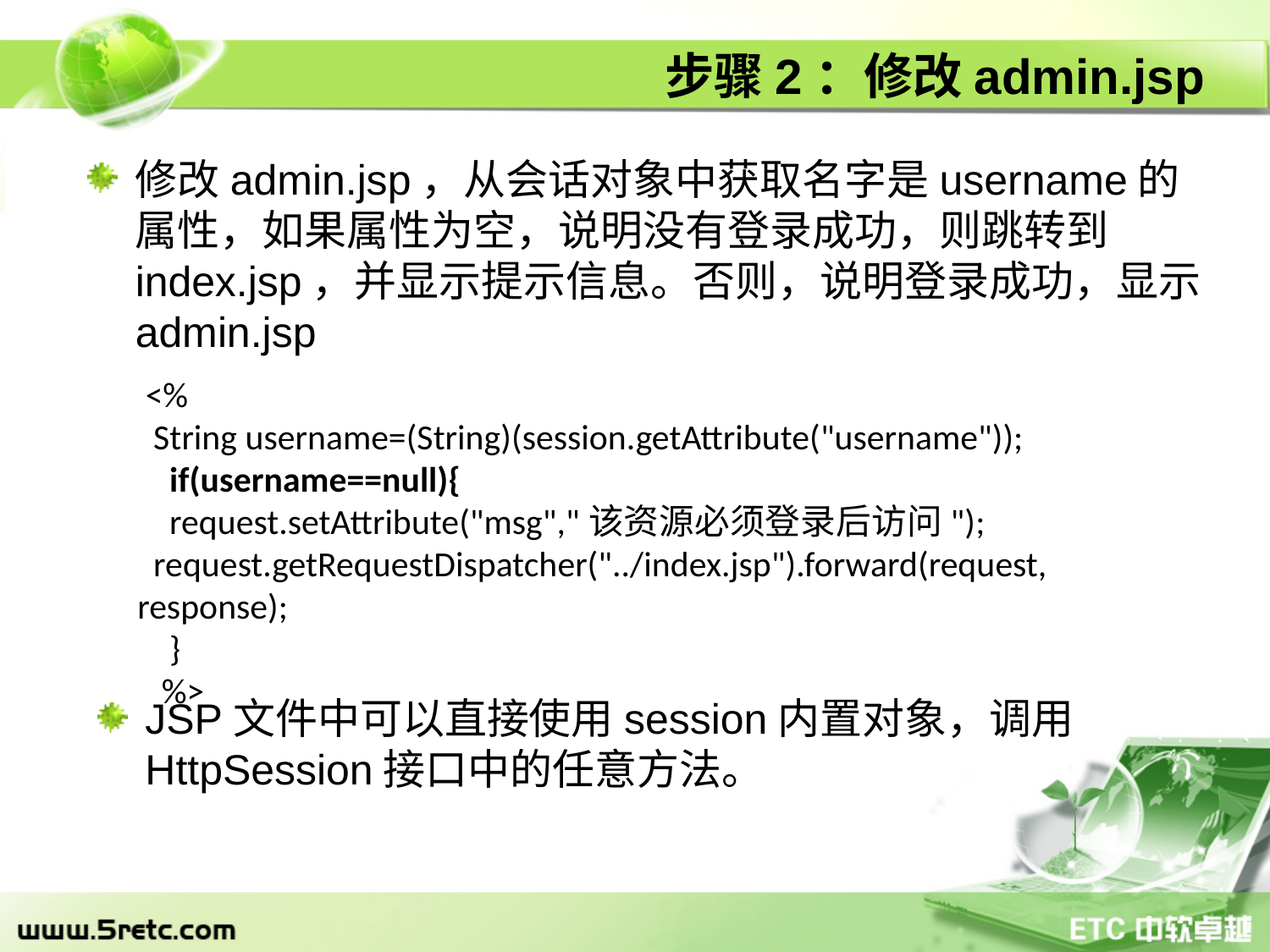

# 步骤2：修改admin.jsp
修改admin.jsp，从会话对象中获取名字是username的属性，如果属性为空，说明没有登录成功，则跳转到index.jsp，并显示提示信息。否则，说明登录成功，显示admin.jsp
 <%
  String username=(String)(session.getAttribute("username"));
    if(username==null){
    request.setAttribute("msg","该资源必须登录后访问");
  request.getRequestDispatcher("../index.jsp").forward(request, response);
    }
   %>
JSP文件中可以直接使用session内置对象，调用HttpSession接口中的任意方法。